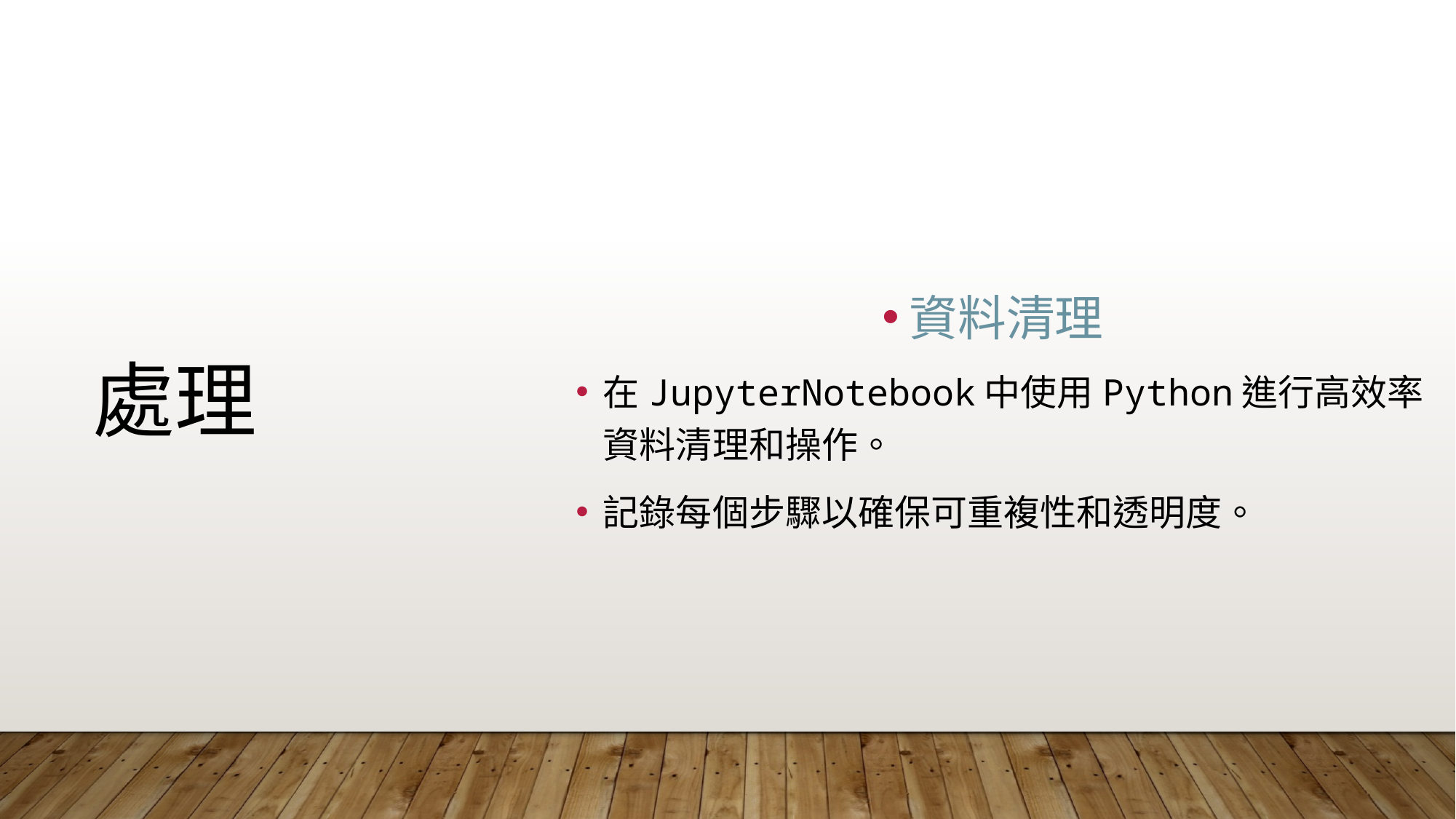

資料清理
在JupyterNotebook中使用Python進行高效率資料清理和操作。
記錄每個步驟以確保可重複性和透明度。
# 處理